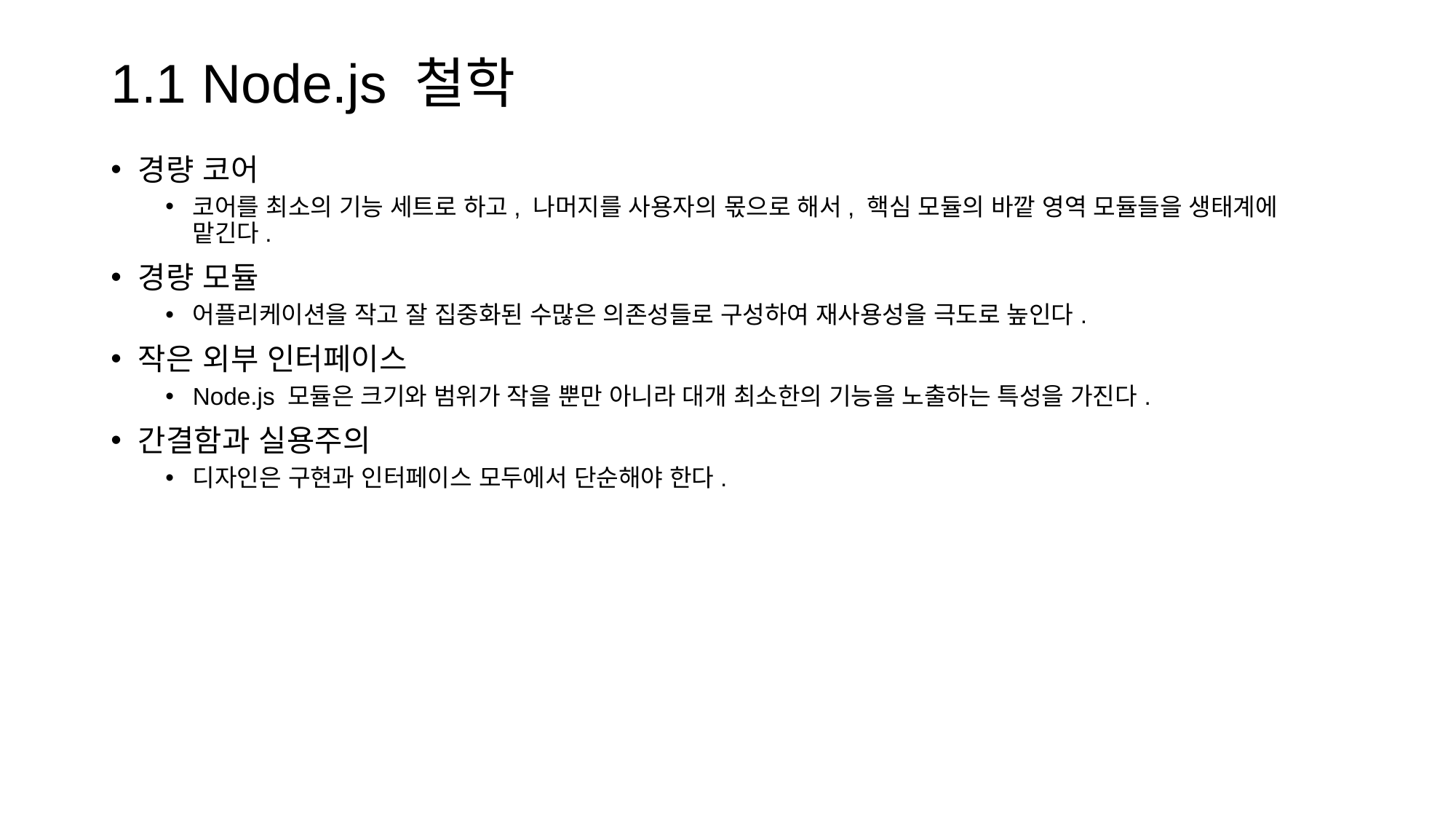

# 1.1 Node.js 철학
경량 코어
코어를 최소의 기능 세트로 하고, 나머지를 사용자의 몫으로 해서, 핵심 모듈의 바깥 영역 모듈들을 생태계에 맡긴다.
경량 모듈
어플리케이션을 작고 잘 집중화된 수많은 의존성들로 구성하여 재사용성을 극도로 높인다.
작은 외부 인터페이스
Node.js 모듈은 크기와 범위가 작을 뿐만 아니라 대개 최소한의 기능을 노출하는 특성을 가진다.
간결함과 실용주의
디자인은 구현과 인터페이스 모두에서 단순해야 한다.